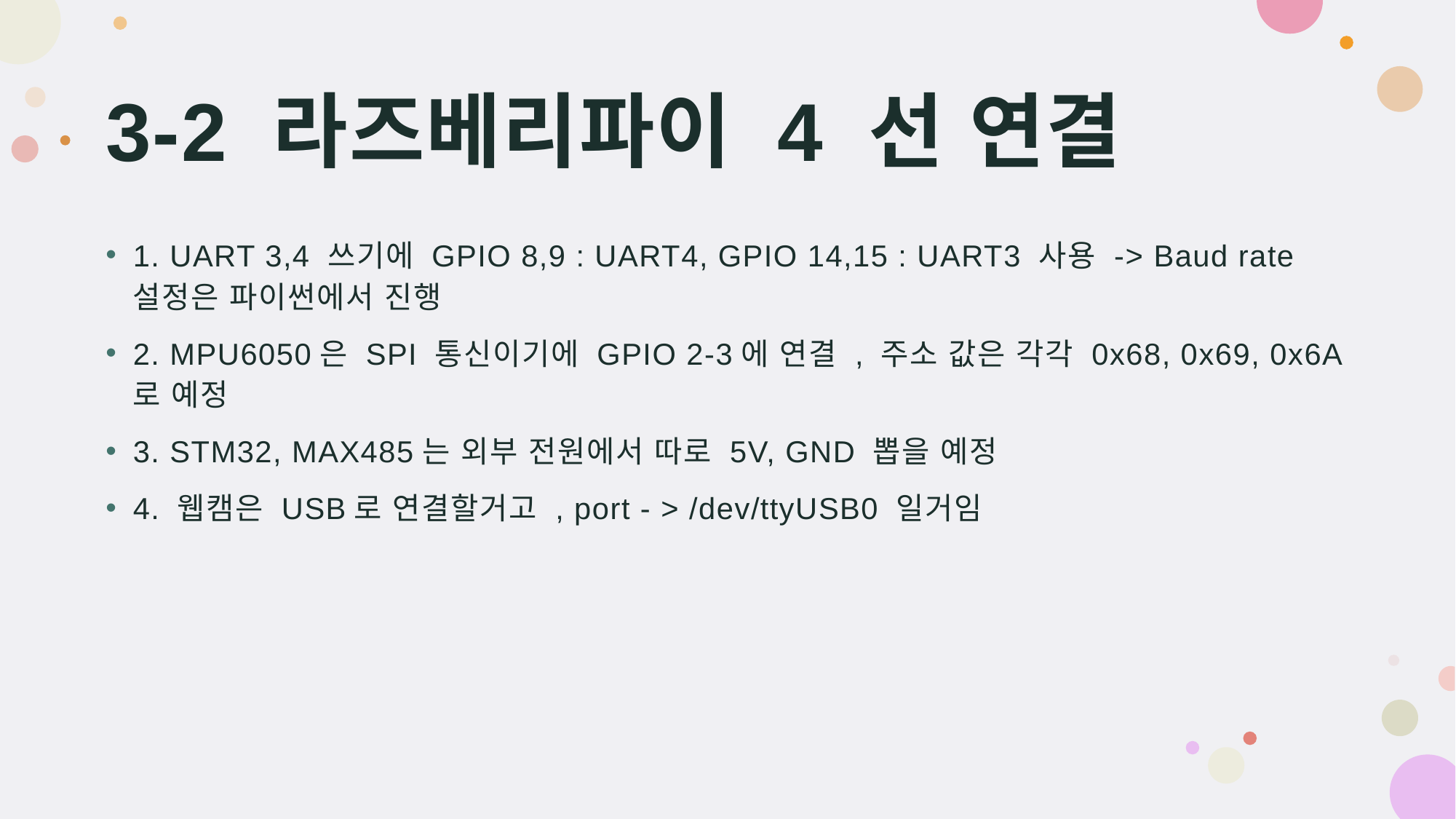

# 3-2 라즈베리파이 4 선 연결
1. UART 3,4 쓰기에 GPIO 8,9 : UART4, GPIO 14,15 : UART3 사용 -> Baud rate 설정은 파이썬에서 진행
2. MPU6050은 SPI 통신이기에 GPIO 2-3에 연결 , 주소 값은 각각 0x68, 0x69, 0x6A로 예정
3. STM32, MAX485는 외부 전원에서 따로 5V, GND 뽑을 예정
4. 웹캠은 USB로 연결할거고 , port - > /dev/ttyUSB0 일거임